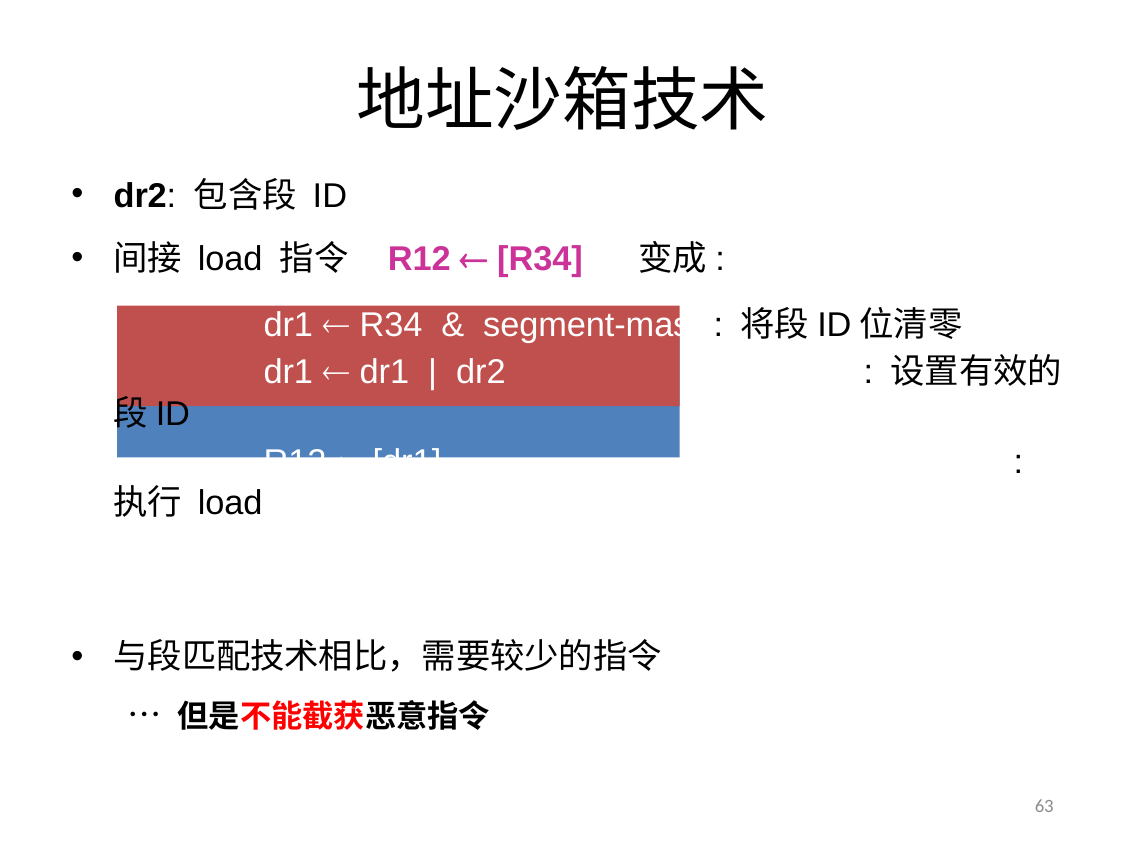

# 地址沙箱技术
dr2: 包含段 ID
间接 load 指令    R12 ← [R34]     变成:
		dr1 ← R34  &  segment-mask	: 将段ID位清零
		dr1 ← dr1  |  dr2			: 设置有效的段ID
		R12 ← [dr1]				: 执行 load

与段匹配技术相比，需要较少的指令
… 但是不能截获恶意指令

63